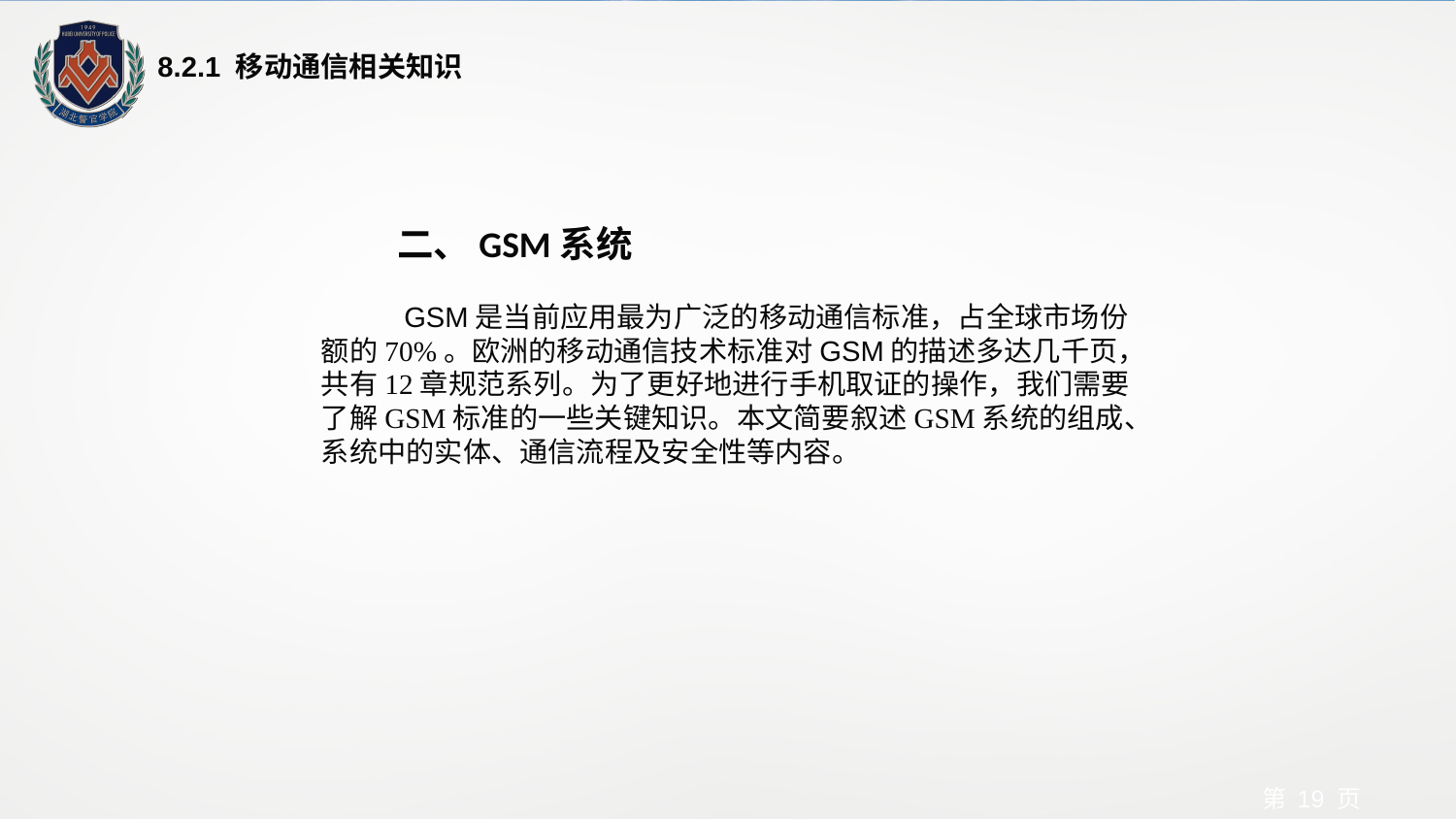

8.2.1 移动通信相关知识
   二、GSM系统

     GSM是当前应用最为广泛的移动通信标准，占全球市场份额的70%。欧洲的移动通信技术标准对GSM的描述多达几千页，共有12章规范系列。为了更好地进行手机取证的操作，我们需要了解GSM标准的一些关键知识。本文简要叙述GSM系统的组成、系统中的实体、通信流程及安全性等内容。